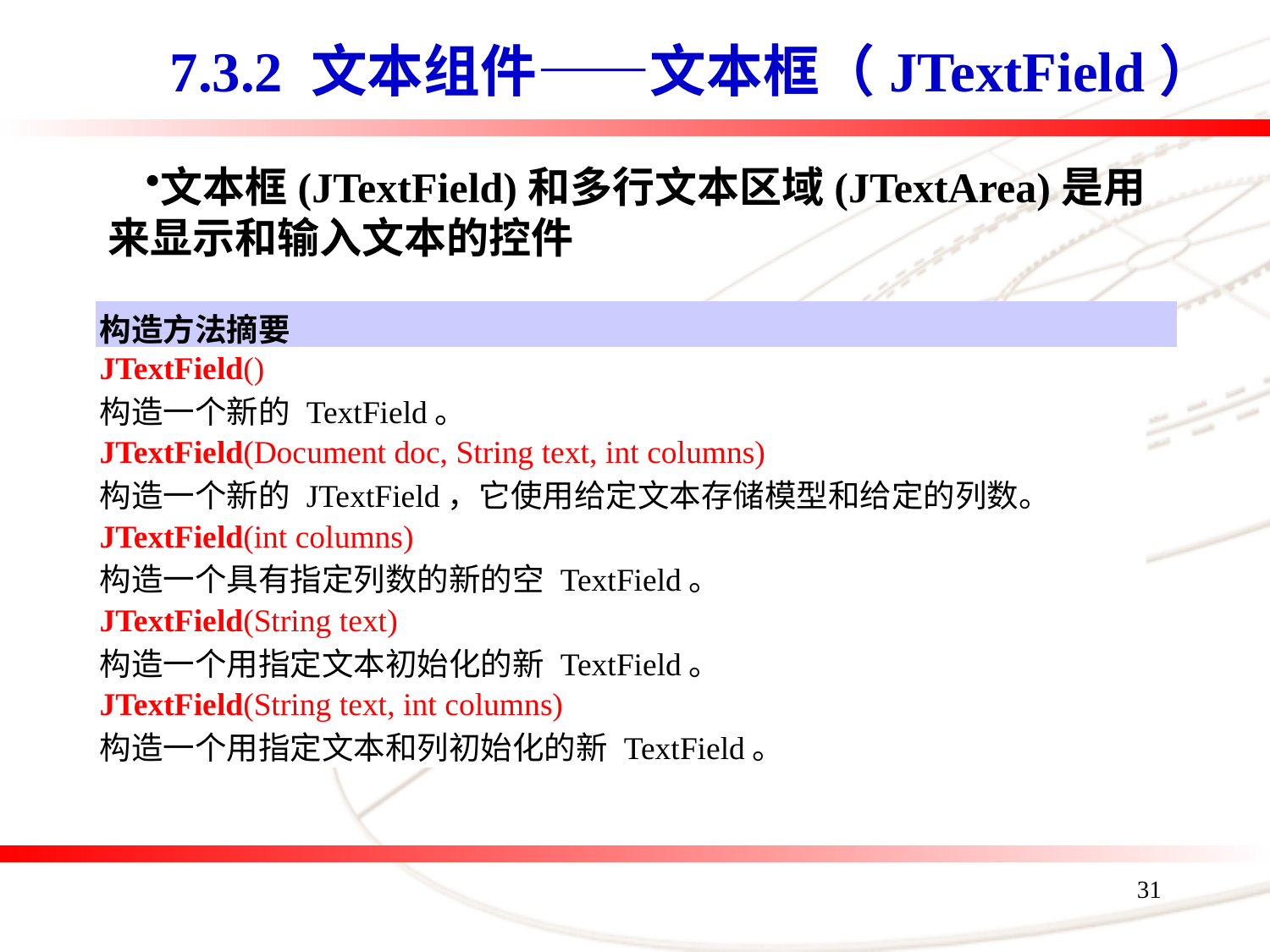

# 2. 文本框(TextField)
7.3.2 文本组件——文本框（JTextField）
文本框(JTextField)和多行文本区域(JTextArea)是用来显示和输入文本的控件
| 构造方法摘要 |  |
| --- | --- |
| JTextField() 构造一个新的 TextField。 |  |
| JTextField(Document doc, String text, int columns) 构造一个新的 JTextField，它使用给定文本存储模型和给定的列数。 |  |
| JTextField(int columns) 构造一个具有指定列数的新的空 TextField。 |  |
| JTextField(String text) 构造一个用指定文本初始化的新 TextField。 |  |
| JTextField(String text, int columns) 构造一个用指定文本和列初始化的新 TextField。 |  |
31